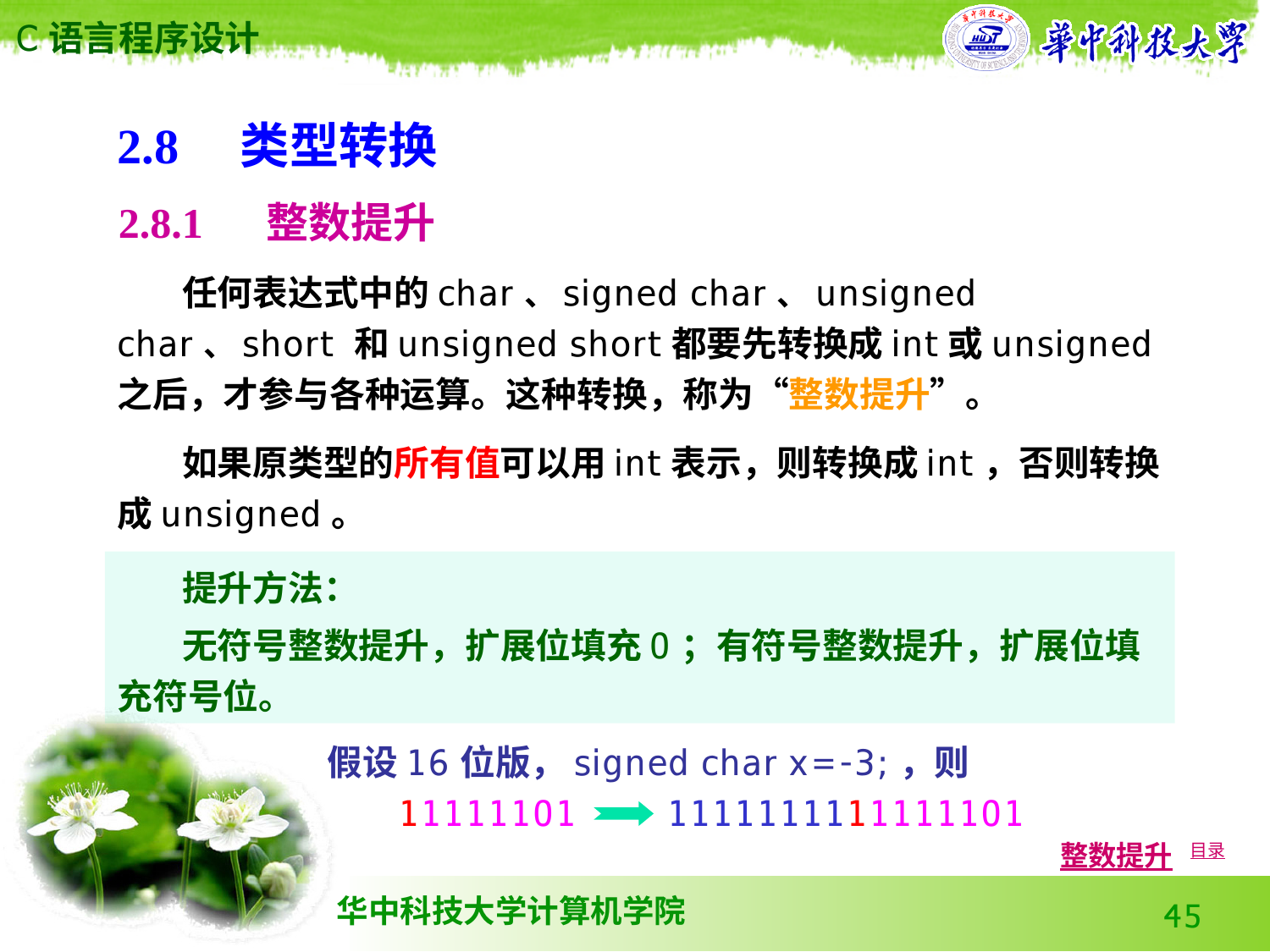

2.8　类型转换
2.8.1 　整数提升
       任何表达式中的char、signed char、unsigned char、short 和unsigned short都要先转换成int或unsigned之后，才参与各种运算。这种转换，称为“整数提升”。
       如果原类型的所有值可以用int表示，则转换成int，否则转换成unsigned。
       提升方法：
       无符号整数提升，扩展位填充0；有符号整数提升，扩展位填充符号位。
假设16位版，signed char x=-3;，则
11111101
1111111111111101

整数提升
目录
45